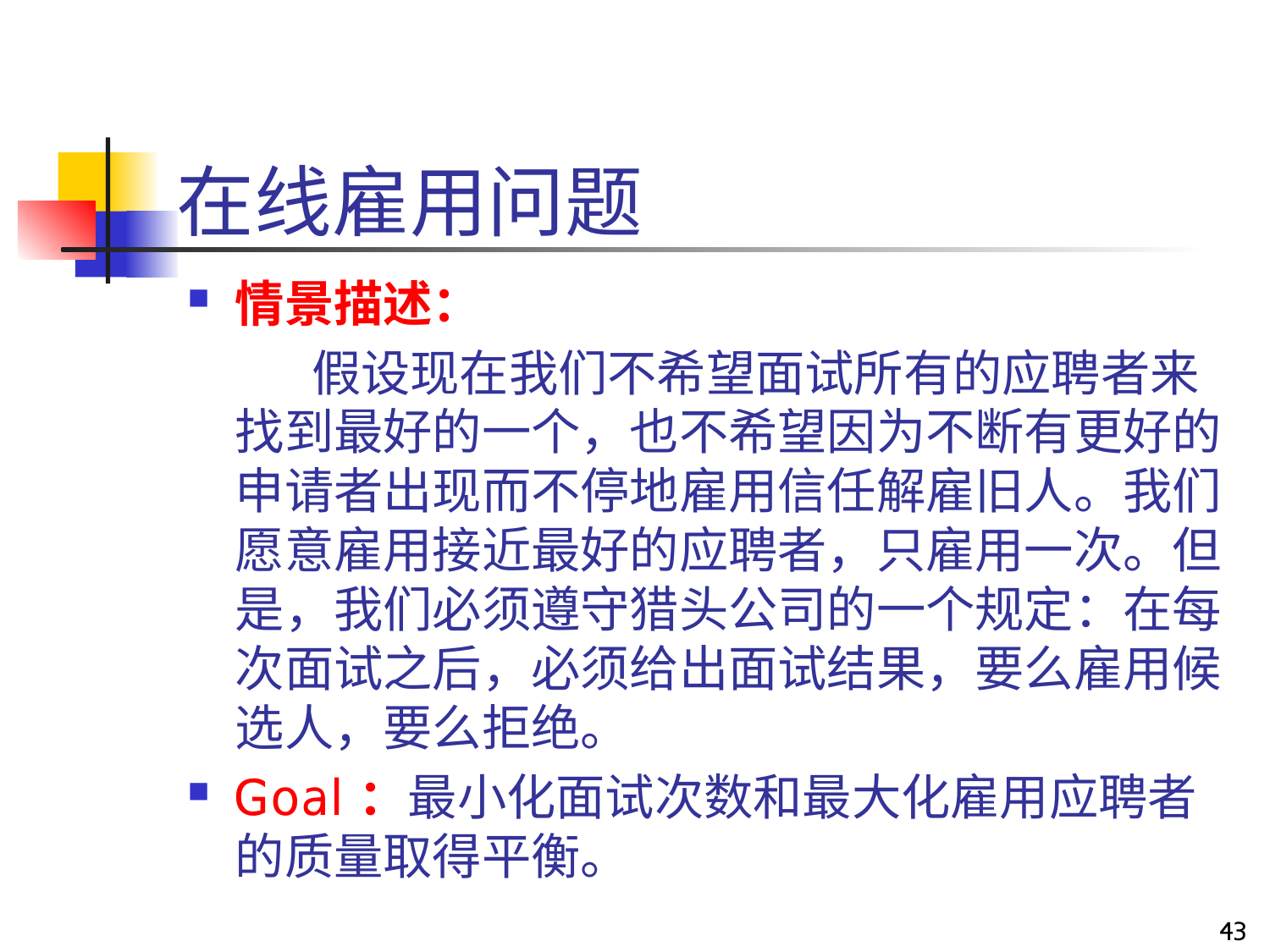

# 在线雇用问题
情景描述：
          假设现在我们不希望面试所有的应聘者来找到最好的一个，也不希望因为不断有更好的申请者出现而不停地雇用信任解雇旧人。我们愿意雇用接近最好的应聘者，只雇用一次。但是，我们必须遵守猎头公司的一个规定：在每次面试之后，必须给出面试结果，要么雇用候选人，要么拒绝。
Goal：最小化面试次数和最大化雇用应聘者的质量取得平衡。
43